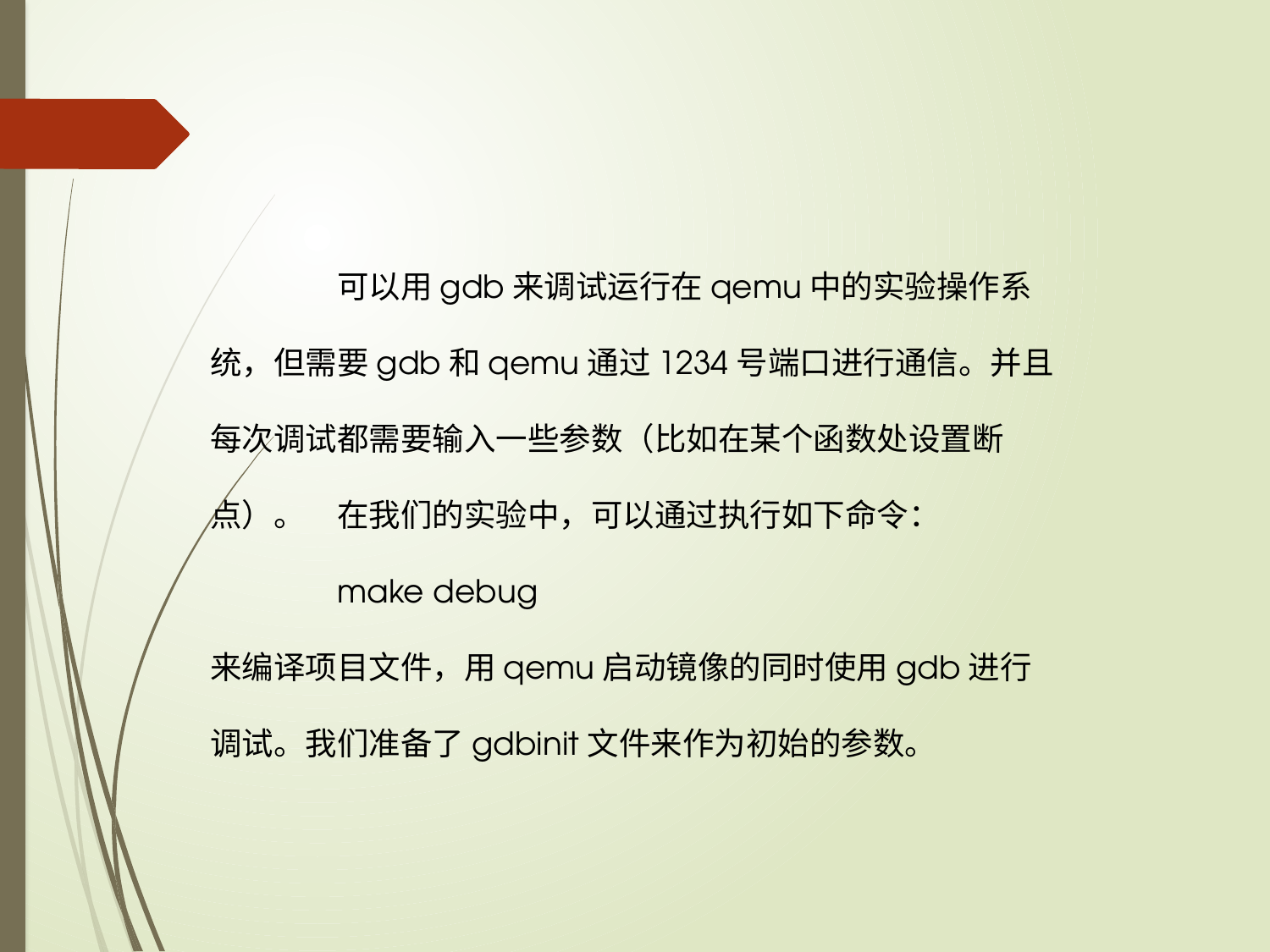

可以用gdb来调试运行在qemu中的实验操作系统，但需要gdb和qemu通过1234号端口进行通信。并且每次调试都需要输入一些参数（比如在某个函数处设置断点）。	在我们的实验中，可以通过执行如下命令：
	make debug
来编译项目文件，用qemu启动镜像的同时使用gdb进行调试。我们准备了gdbinit文件来作为初始的参数。